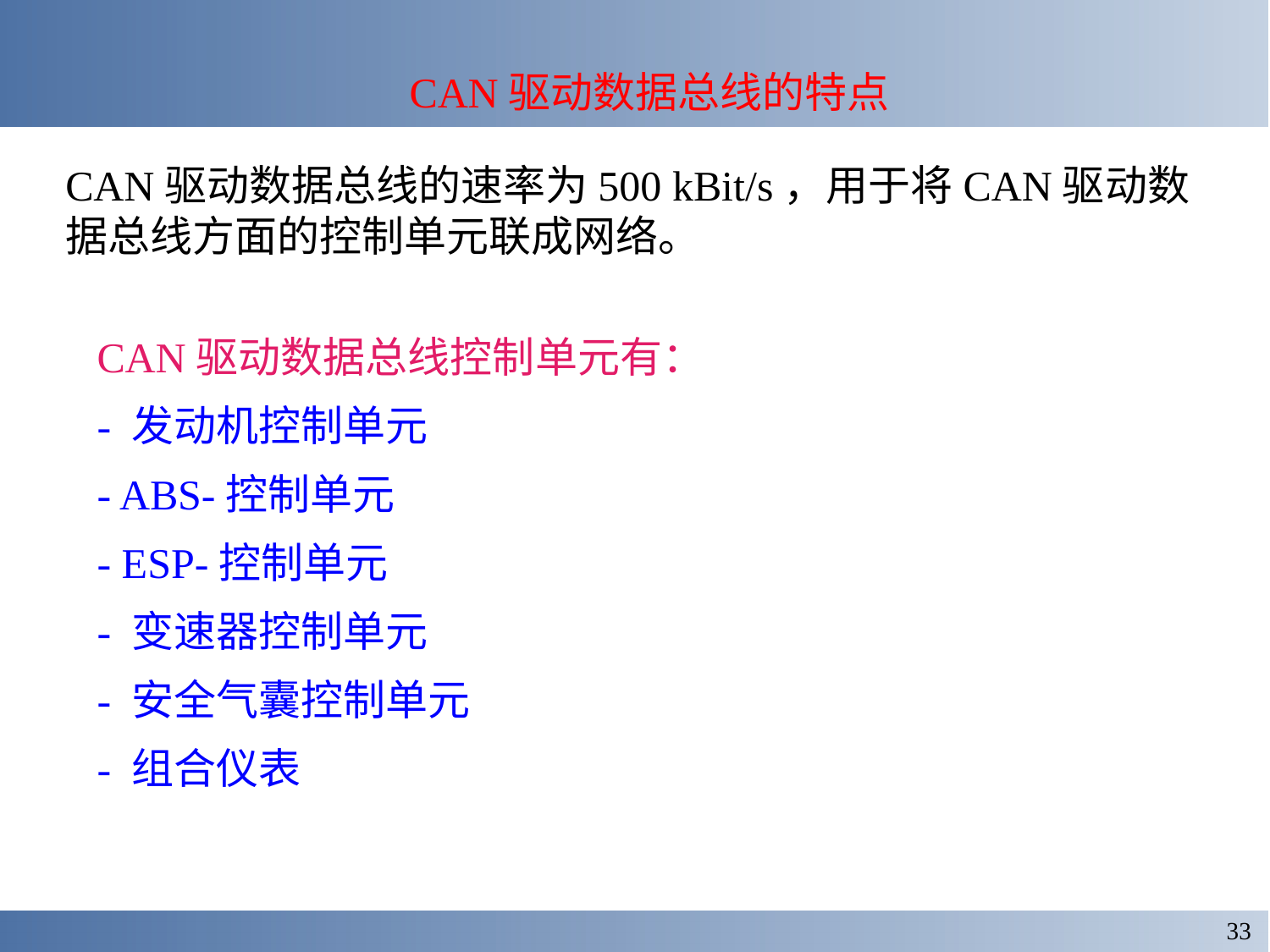

CAN驱动数据总线的特点
CAN驱动数据总线的速率为500 kBit/s，用于将CAN驱动数据总线方面的控制单元联成网络。
CAN驱动数据总线控制单元有：
- 发动机控制单元
- ABS-控制单元
- ESP-控制单元
- 变速器控制单元
- 安全气囊控制单元
- 组合仪表